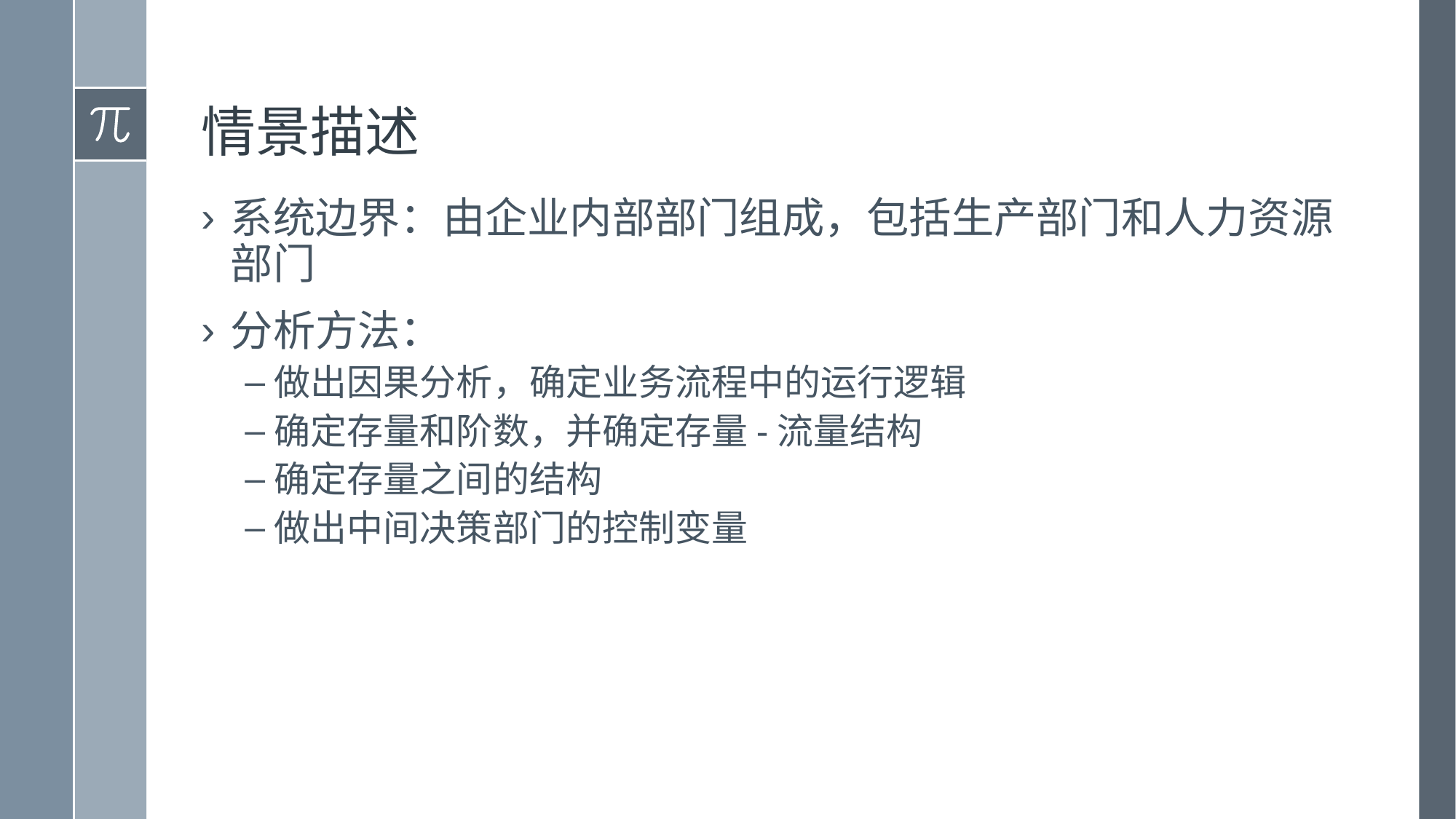

# 情景描述
系统边界：由企业内部部门组成，包括生产部门和人力资源部门
分析方法：
做出因果分析，确定业务流程中的运行逻辑
确定存量和阶数，并确定存量-流量结构
确定存量之间的结构
做出中间决策部门的控制变量